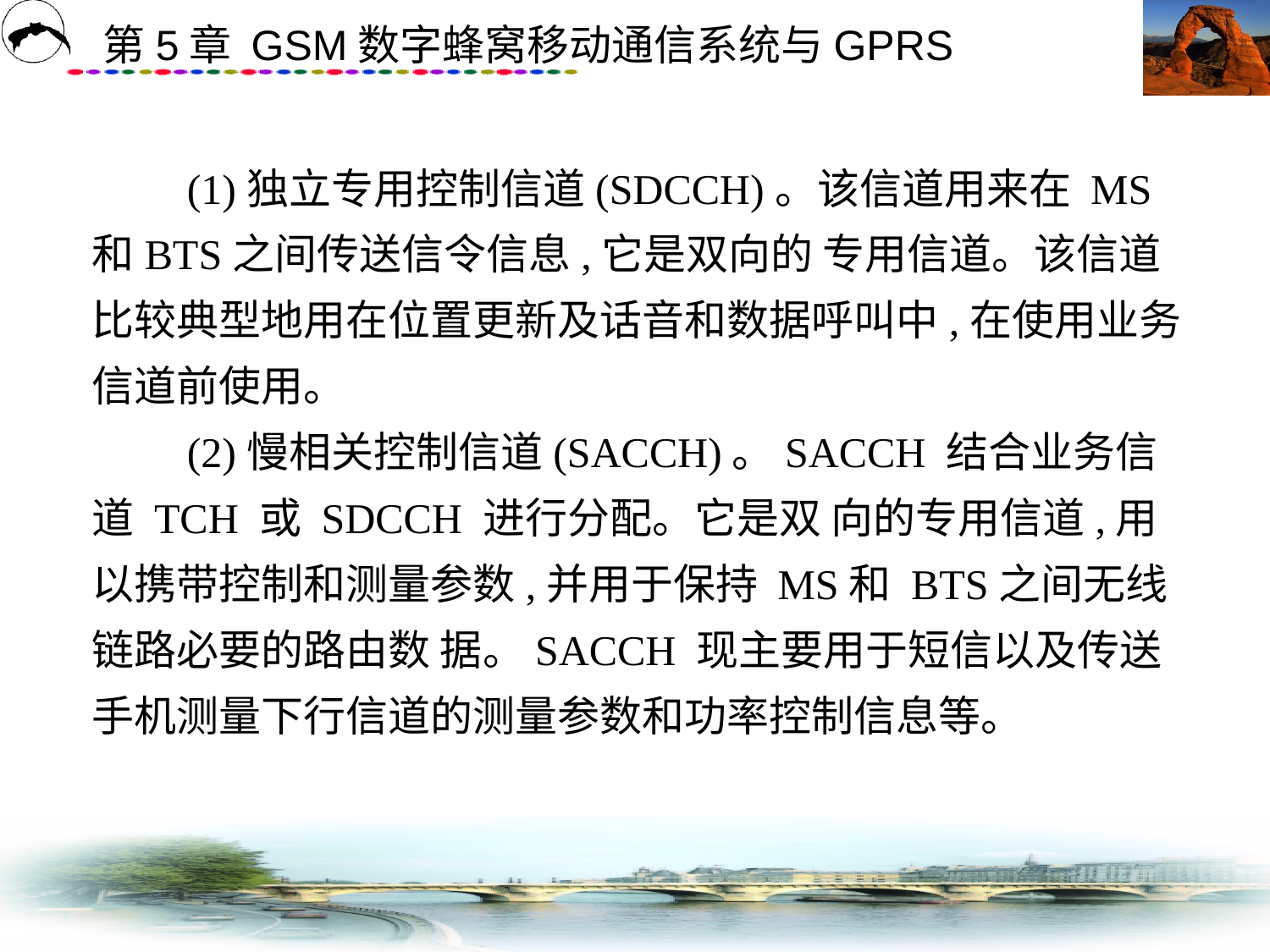

# (1)独立专用控制信道(SDCCH)。该信道用来在 MS和BTS之间传送信令信息,它是双向的 专用信道。该信道比较典型地用在位置更新及话音和数据呼叫中,在使用业务信道前使用。 　　(2)慢相关控制信道(SACCH)。SACCH 结合业务信道 TCH 或 SDCCH 进行分配。它是双 向的专用信道,用以携带控制和测量参数,并用于保持 MS和 BTS之间无线链路必要的路由数 据。SACCH 现主要用于短信以及传送手机测量下行信道的测量参数和功率控制信息等。